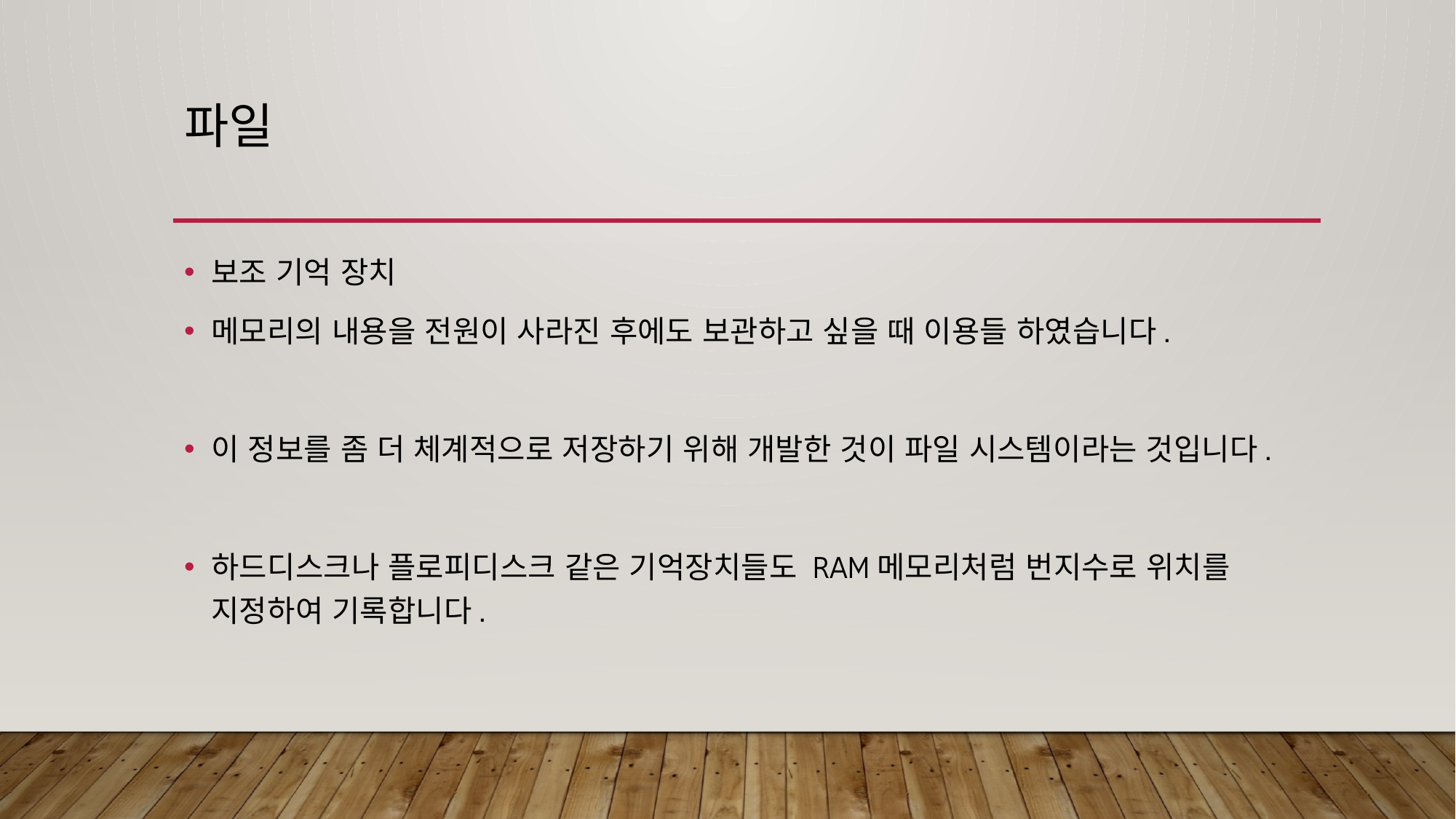

# 파일
보조 기억 장치
메모리의 내용을 전원이 사라진 후에도 보관하고 싶을 때 이용들 하였습니다.

이 정보를 좀 더 체계적으로 저장하기 위해 개발한 것이 파일 시스템이라는 것입니다.

하드디스크나 플로피디스크 같은 기억장치들도 RAM메모리처럼 번지수로 위치를  지정하여 기록합니다.